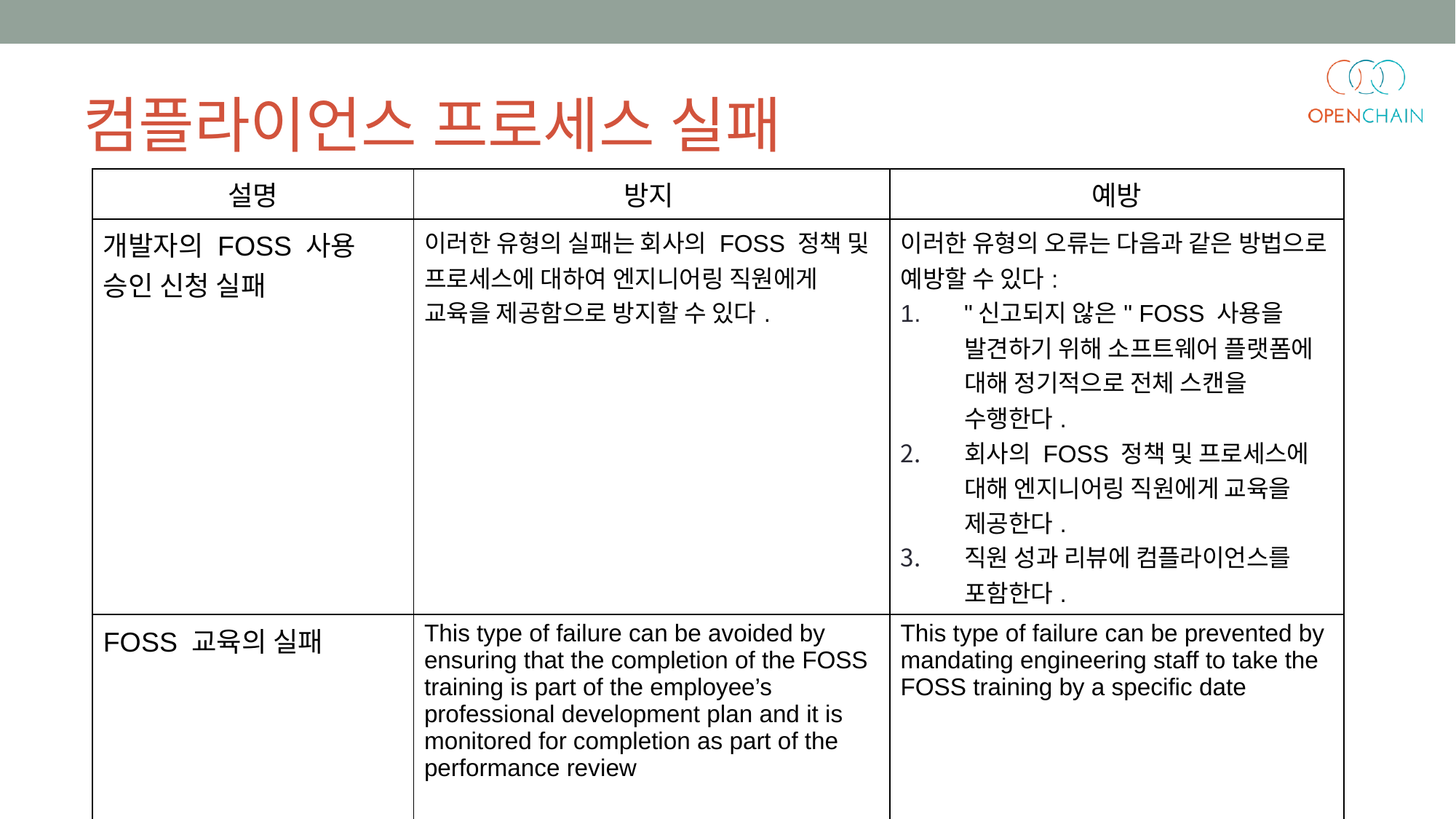

컴플라이언스 프로세스 실패
| 설명 | 방지 | 예방 |
| --- | --- | --- |
| 개발자의 FOSS 사용 승인 신청 실패 | 이러한 유형의 실패는 회사의 FOSS 정책 및 프로세스에 대하여 엔지니어링 직원에게 교육을 제공함으로 방지할 수 있다. | 이러한 유형의 오류는 다음과 같은 방법으로 예방할 수 있다: "신고되지 않은" FOSS 사용을 발견하기 위해 소프트웨어 플랫폼에 대해 정기적으로 전체 스캔을 수행한다. 회사의 FOSS 정책 및 프로세스에 대해 엔지니어링 직원에게 교육을 제공한다. 직원 성과 리뷰에 컴플라이언스를 포함한다. |
| FOSS 교육의 실패 | This type of failure can be avoided by ensuring that the completion of the FOSS training is part of the employee’s professional development plan and it is monitored for completion as part of the performance review | This type of failure can be prevented by mandating engineering staff to take the FOSS training by a specific date |